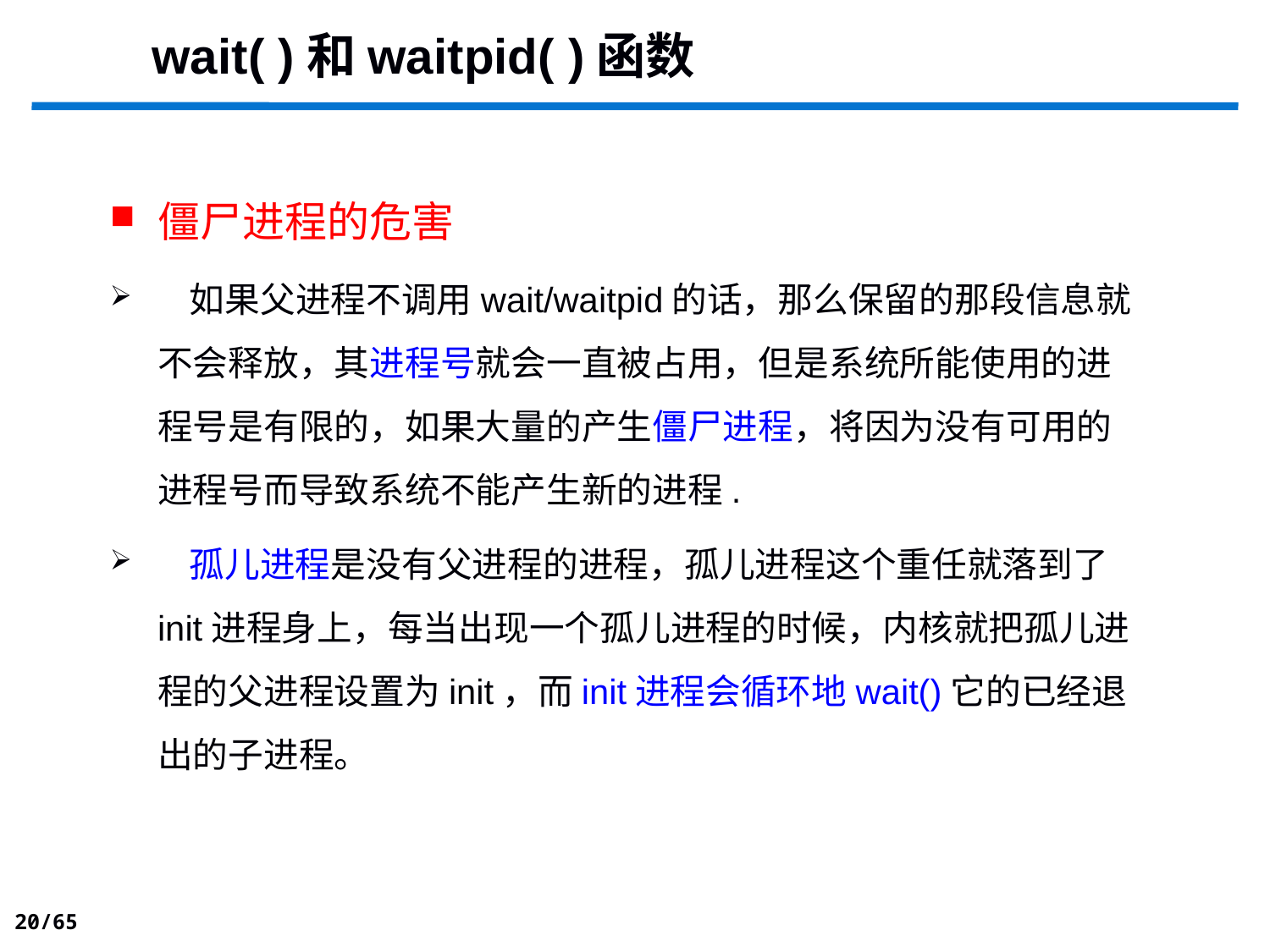

wait( )和waitpid( )函数
僵尸进程的危害
   如果父进程不调用wait/waitpid的话，那么保留的那段信息就不会释放，其进程号就会一直被占用，但是系统所能使用的进程号是有限的，如果大量的产生僵尸进程，将因为没有可用的进程号而导致系统不能产生新的进程.
   孤儿进程是没有父进程的进程，孤儿进程这个重任就落到了init进程身上，每当出现一个孤儿进程的时候，内核就把孤儿进程的父进程设置为init，而init进程会循环地wait()它的已经退出的子进程。